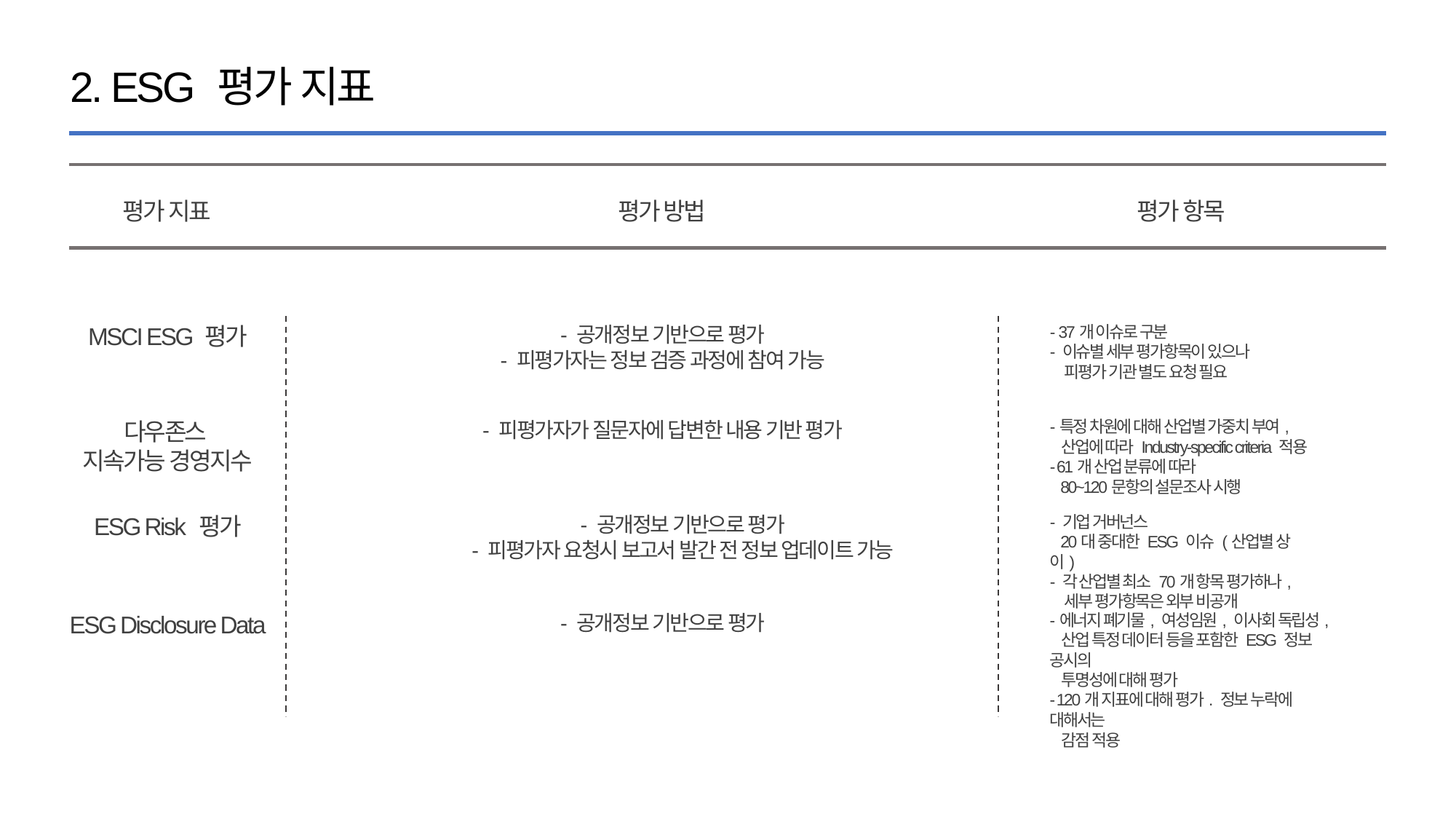

2. ESG 평가 지표
평가 지표
평가 방법
평가 항목
MSCI ESG 평가
- 공개정보 기반으로 평가
- 피평가자는 정보 검증 과정에 참여 가능
- 37개 이슈로 구분
- 이슈별 세부 평가항목이 있으나
   피평가 기관 별도 요청 필요
다우존스
지속가능 경영지수
- 피평가자가 질문자에 답변한 내용 기반 평가
-특정 차원에 대해 산업별 가중치 부여,
  산업에 따라 Industry-specific criteria 적용
- 61개 산업 분류에 따라
   80~120문항의 설문조사 시행
ESG Risk 평가
- 공개정보 기반으로 평가
- 피평가자 요청시 보고서 발간 전 정보 업데이트 가능
- 기업 거버넌스
   20대 중대한 ESG 이슈 (산업별 상이)
- 각 산업별 최소 70개 항목 평가하나,
   세부 평가항목은 외부 비공개
ESG Disclosure Data
- 공개정보 기반으로 평가
-에너지 폐기물, 여성임원, 이사회 독립성,
  산업 특정 데이터 등을 포함한 ESG 정보 공시의
  투명성에 대해 평가
- 120개 지표에 대해 평가. 정보 누락에 대해서는
  감점 적용